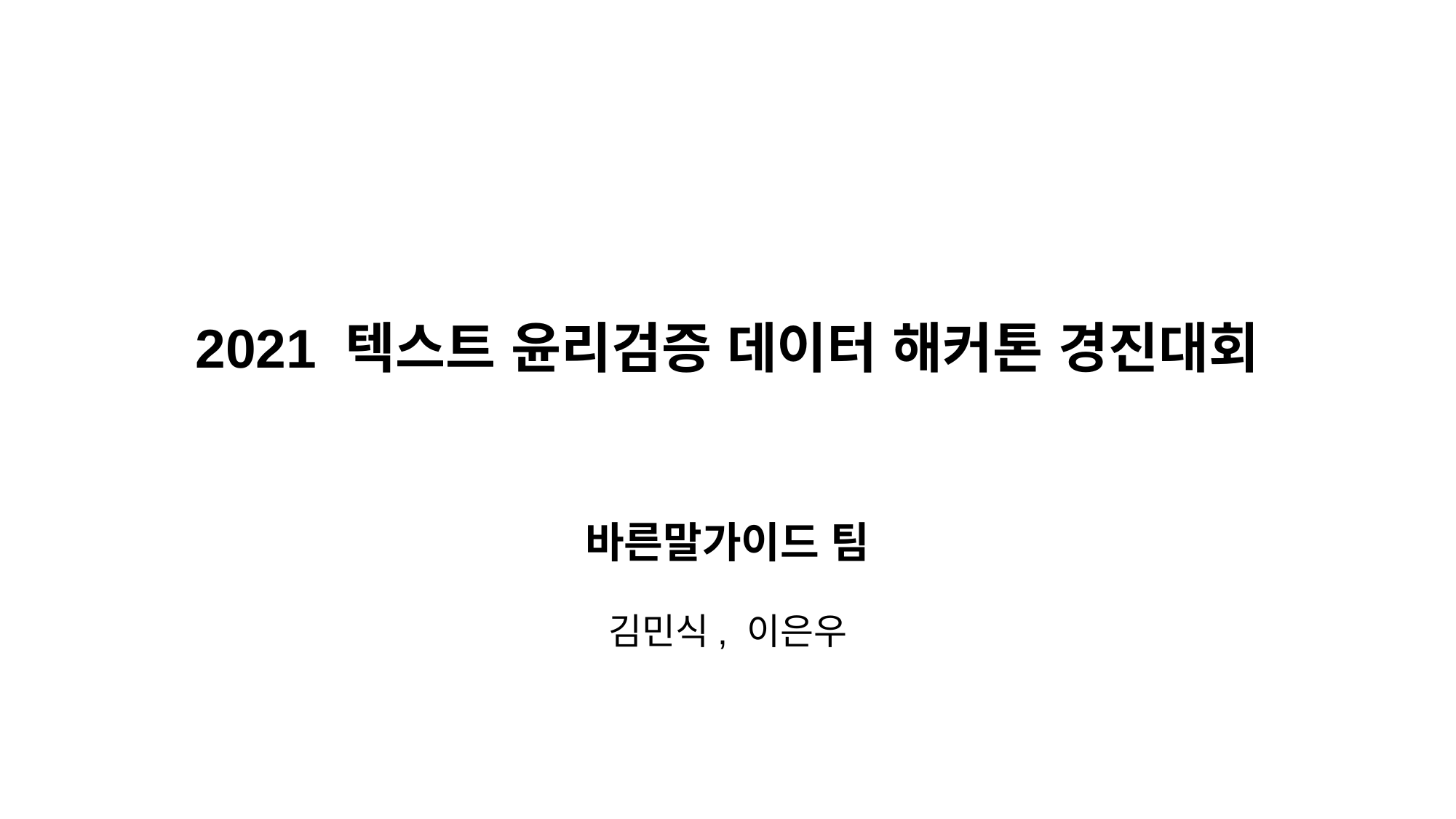

# 2021 텍스트 윤리검증 데이터 해커톤 경진대회
바른말가이드 팀

김민식, 이은우